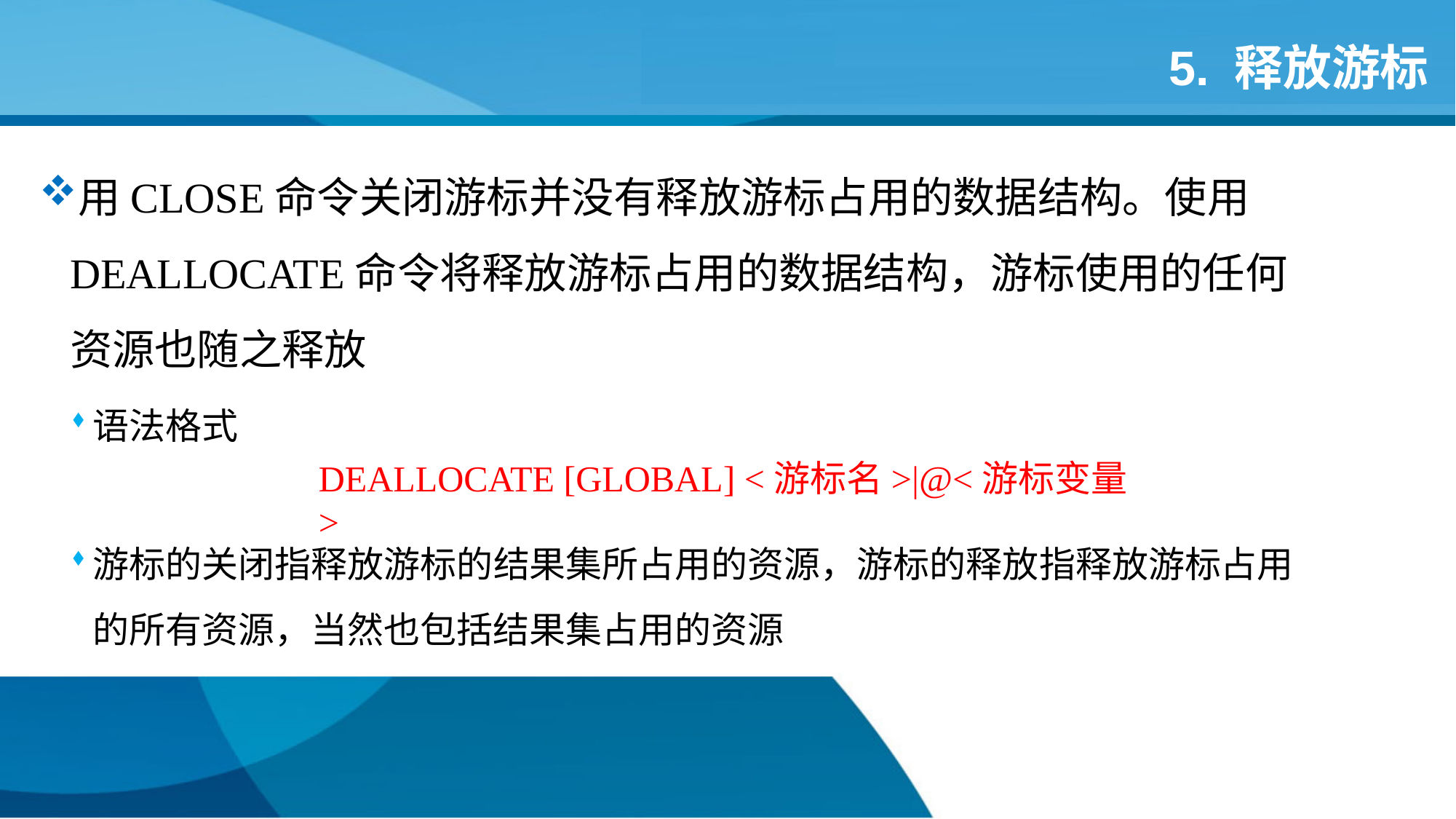

# 5. 释放游标
用CLOSE命令关闭游标并没有释放游标占用的数据结构。使用DEALLOCATE命令将释放游标占用的数据结构，游标使用的任何资源也随之释放
语法格式

游标的关闭指释放游标的结果集所占用的资源，游标的释放指释放游标占用的所有资源，当然也包括结果集占用的资源
DEALLOCATE [GLOBAL] <游标名>|@<游标变量>